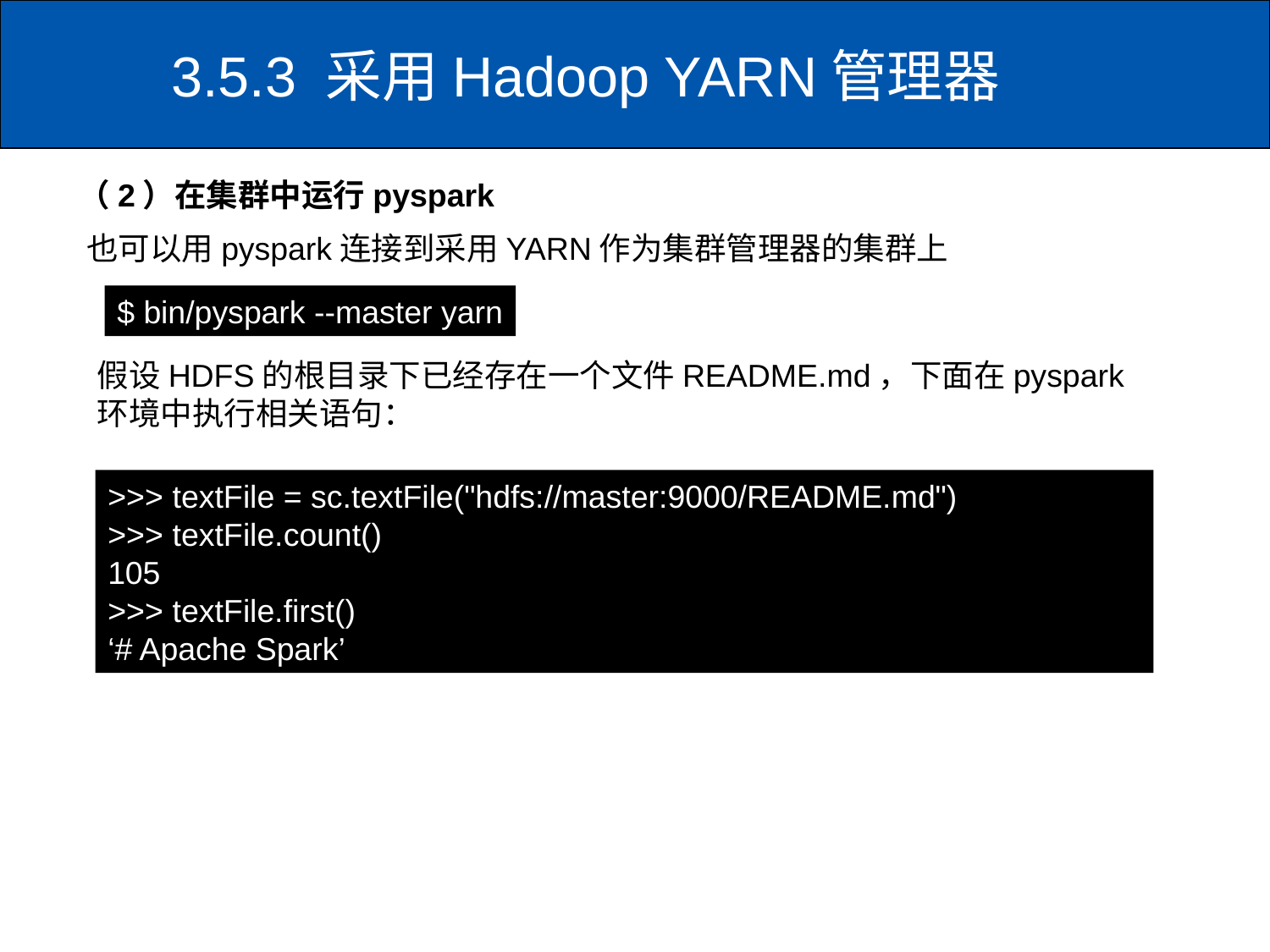

# 3.5.3 采用Hadoop YARN管理器
（2）在集群中运行pyspark
也可以用pyspark连接到采用YARN作为集群管理器的集群上
$ bin/pyspark --master yarn
假设HDFS的根目录下已经存在一个文件README.md，下面在pyspark环境中执行相关语句：
>>> textFile = sc.textFile("hdfs://master:9000/README.md")
>>> textFile.count()
105
>>> textFile.first()
‘# Apache Spark’